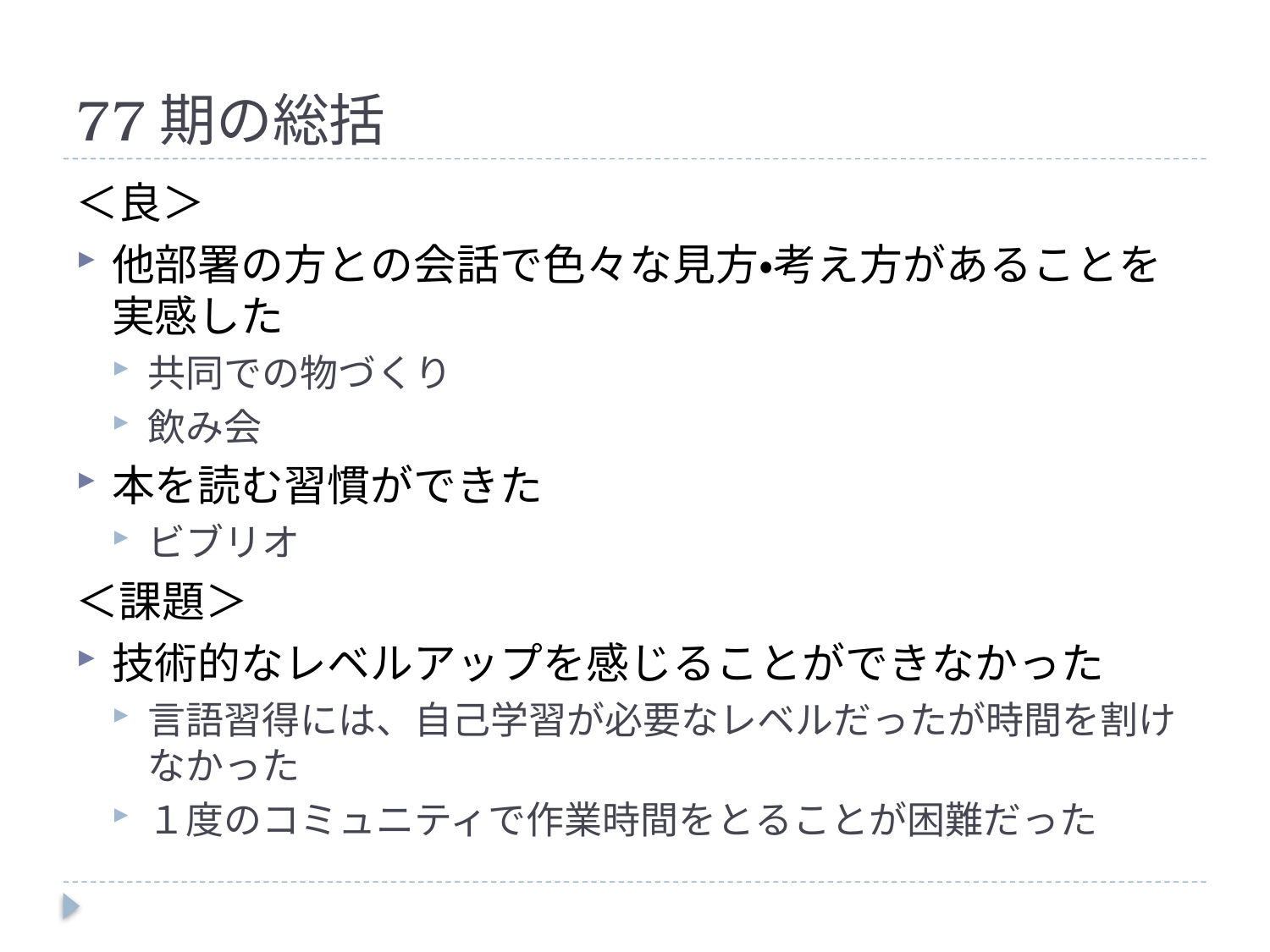

# 77期の総括
＜良＞
他部署の方との会話で色々な見方・考え方があることを実感した
共同での物づくり
飲み会
本を読む習慣ができた
ビブリオ
＜課題＞
技術的なレベルアップを感じることができなかった
言語習得には、自己学習が必要なレベルだったが時間を割けなかった
１度のコミュニティで作業時間をとることが困難だった